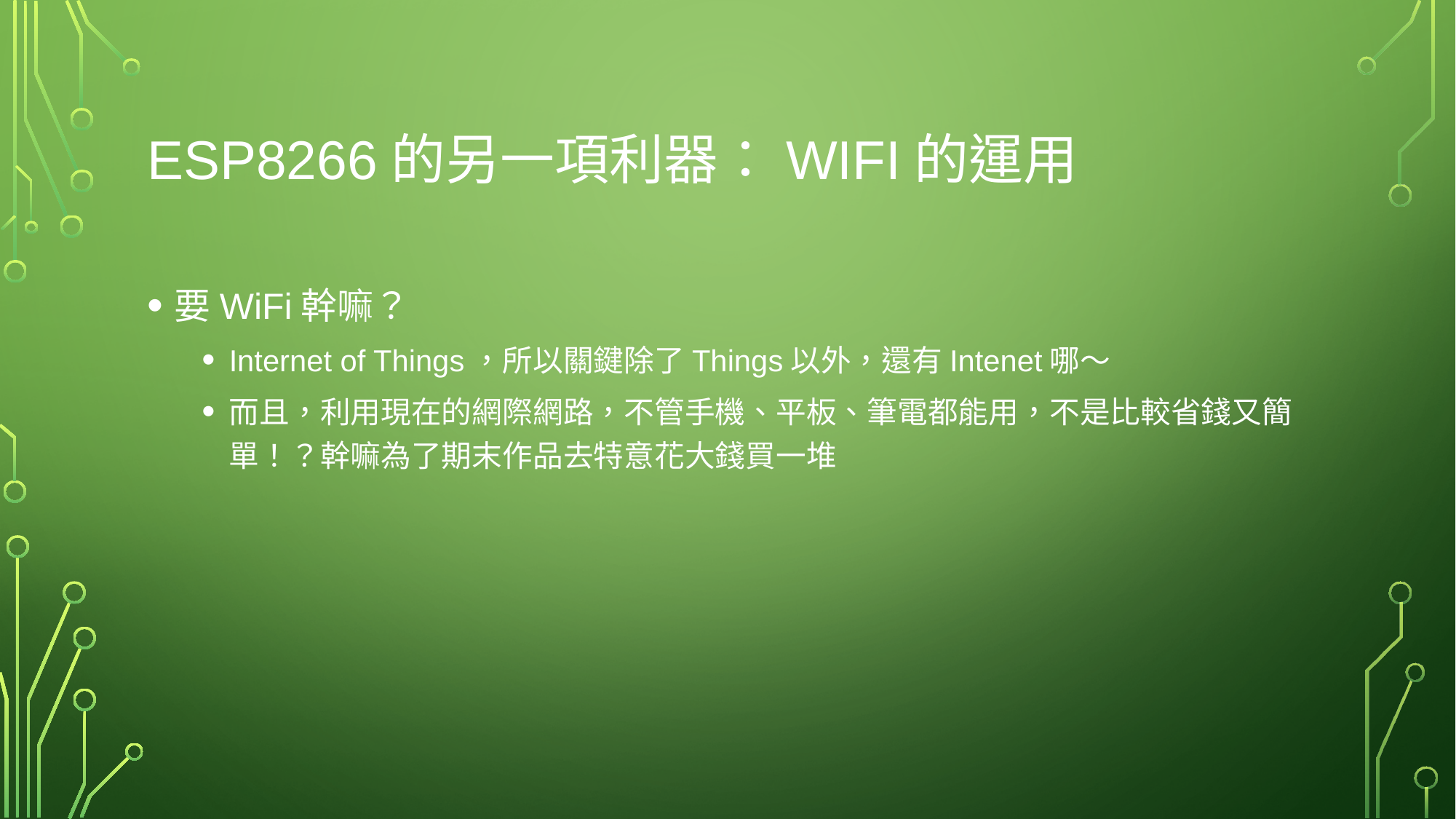

# ESP8266的另一項利器：WiFi的運用
要WiFi幹嘛？
Internet of Things，所以關鍵除了Things以外，還有Intenet哪～
而且，利用現在的網際網路，不管手機、平板、筆電都能用，不是比較省錢又簡單！？幹嘛為了期末作品去特意花大錢買一堆